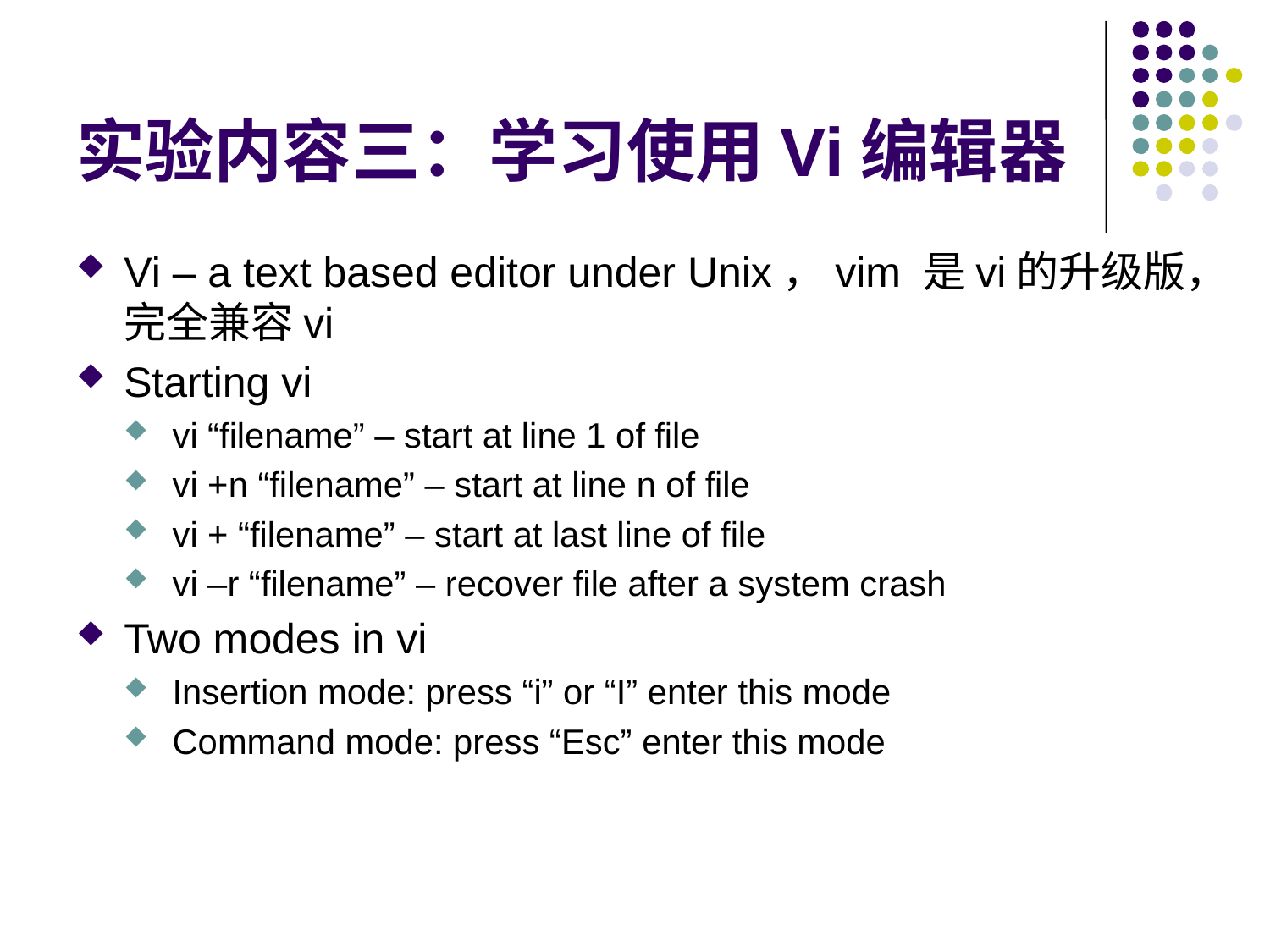

# 实验内容三：学习使用Vi编辑器
Vi – a text based editor under Unix，vim 是vi的升级版，完全兼容vi
Starting vi
vi “filename” – start at line 1 of file
vi +n “filename” – start at line n of file
vi + “filename” – start at last line of file
vi –r “filename” – recover file after a system crash
Two modes in vi
Insertion mode: press “i” or “I” enter this mode
Command mode: press “Esc” enter this mode
8